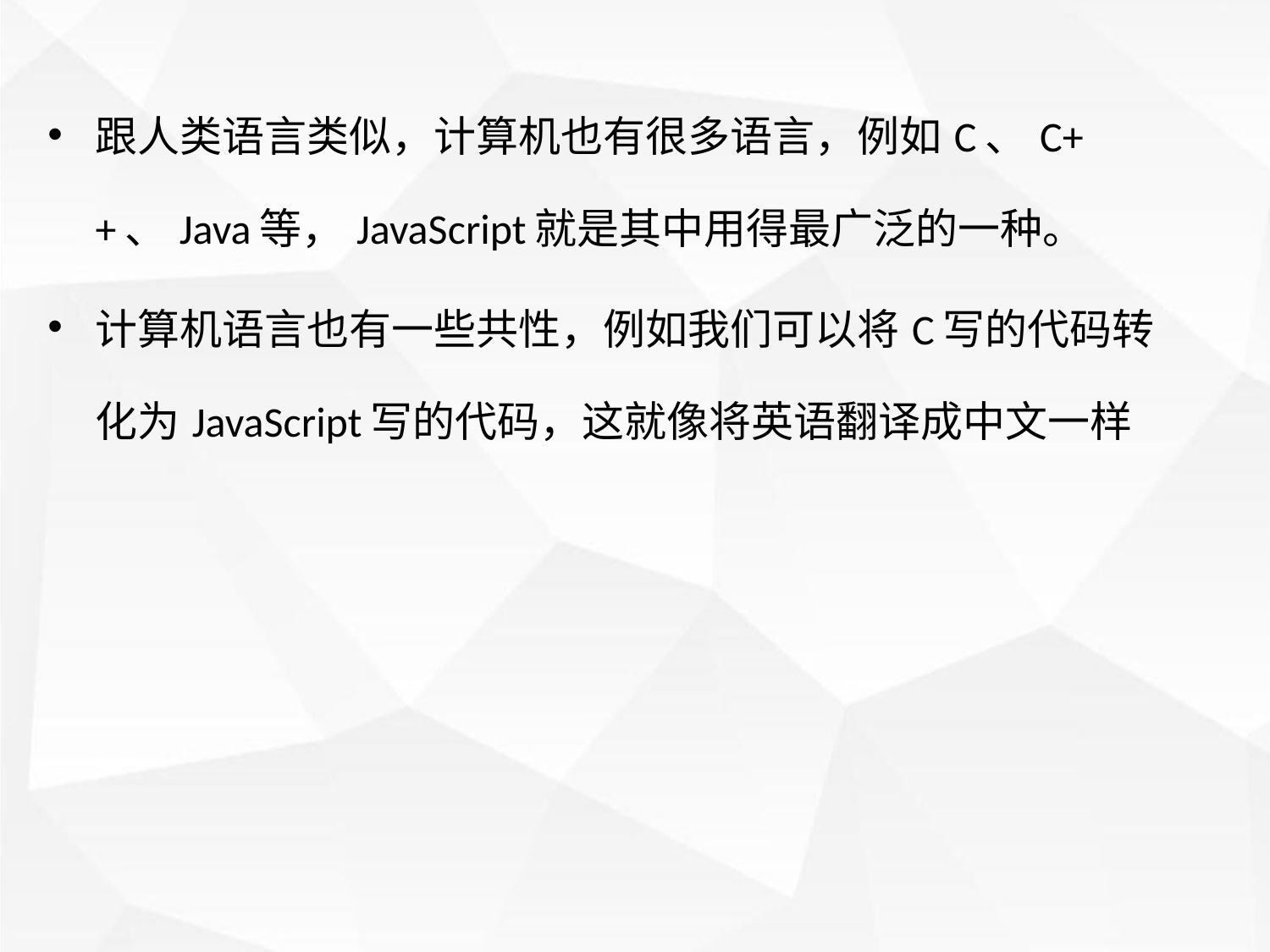

跟人类语言类似，计算机也有很多语言，例如C、C++、Java等，JavaScript就是其中用得最广泛的一种。
计算机语言也有一些共性，例如我们可以将C写的代码转化为JavaScript写的代码，这就像将英语翻译成中文一样